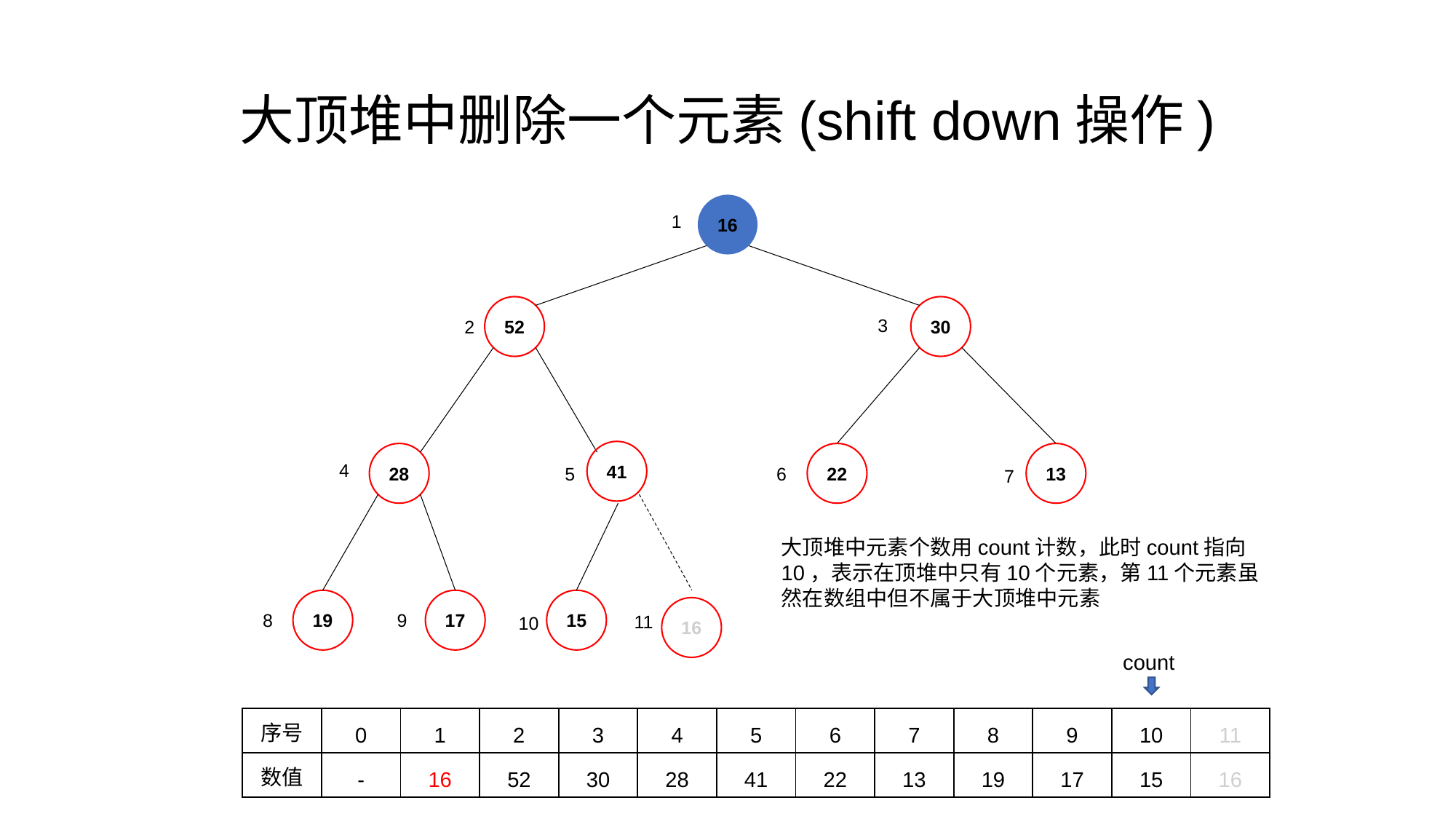

# 大顶堆中删除一个元素(shift down操作)
16
1
52
30
3
2
41
28
22
13
4
5
6
7
大顶堆中元素个数用count计数，此时count指向10，表示在顶堆中只有10个元素，第11个元素虽然在数组中但不属于大顶堆中元素
19
17
15
11
16
10
8
9
count

| 序号 | 0 | 1 | 2 | 3 | 4 | 5 | 6 | 7 | 8 | 9 | 10 | 11 |
| --- | --- | --- | --- | --- | --- | --- | --- | --- | --- | --- | --- | --- |
| 数值 | - | 16 | 52 | 30 | 28 | 41 | 22 | 13 | 19 | 17 | 15 | 16 |